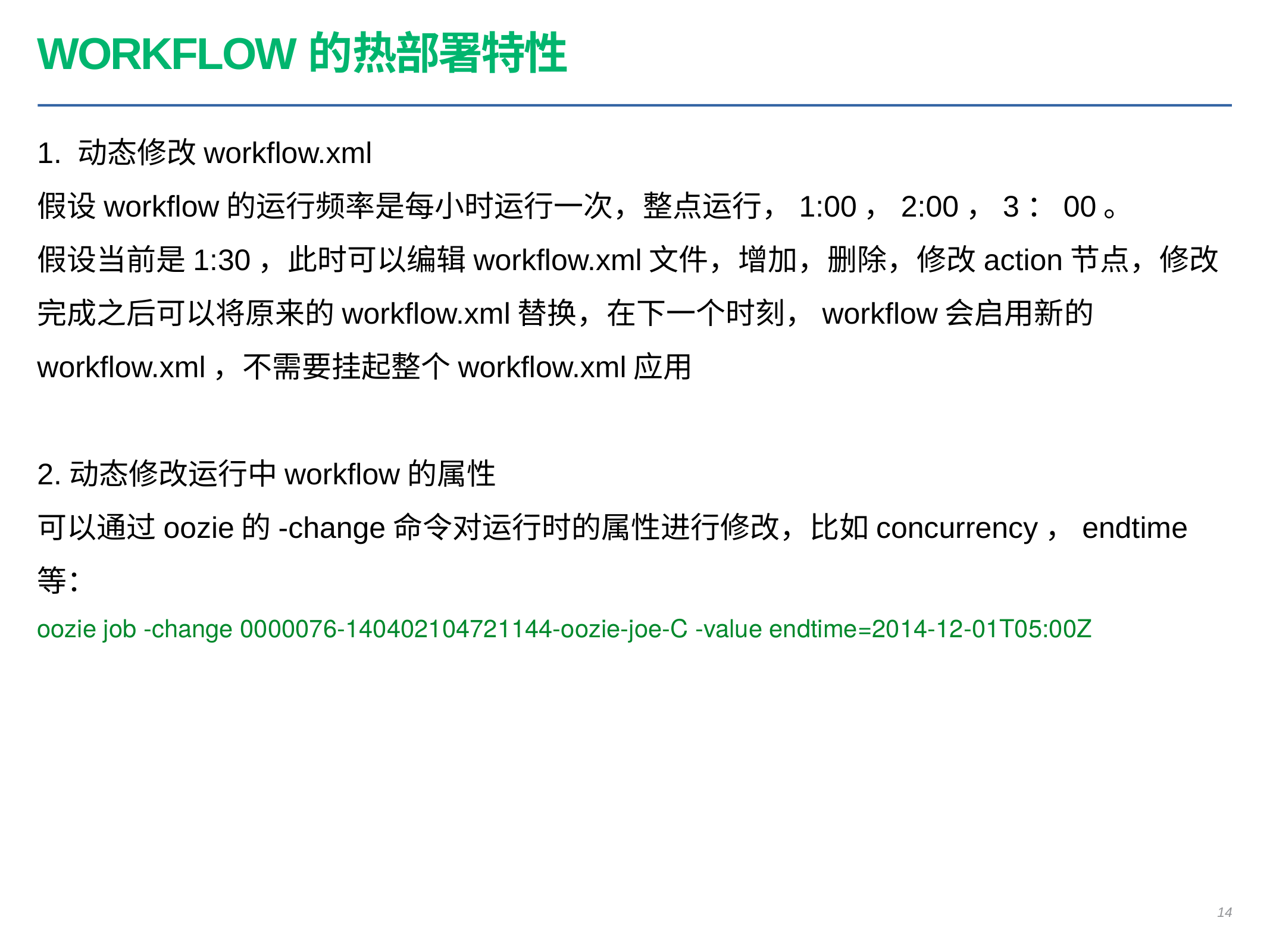

# Workflow的热部署特性
1. 动态修改workflow.xml
假设workflow的运行频率是每小时运行一次，整点运行，1:00，2:00，3：00。
假设当前是1:30，此时可以编辑workflow.xml文件，增加，删除，修改action节点，修改完成之后可以将原来的workflow.xml替换，在下一个时刻，workflow会启用新的workflow.xml，不需要挂起整个workflow.xml应用

2.动态修改运行中workflow的属性
可以通过oozie的-change命令对运行时的属性进行修改，比如concurrency，endtime等：
oozie job -change 0000076-140402104721144-oozie-joe-C -value endtime=2014-12-01T05:00Z

14